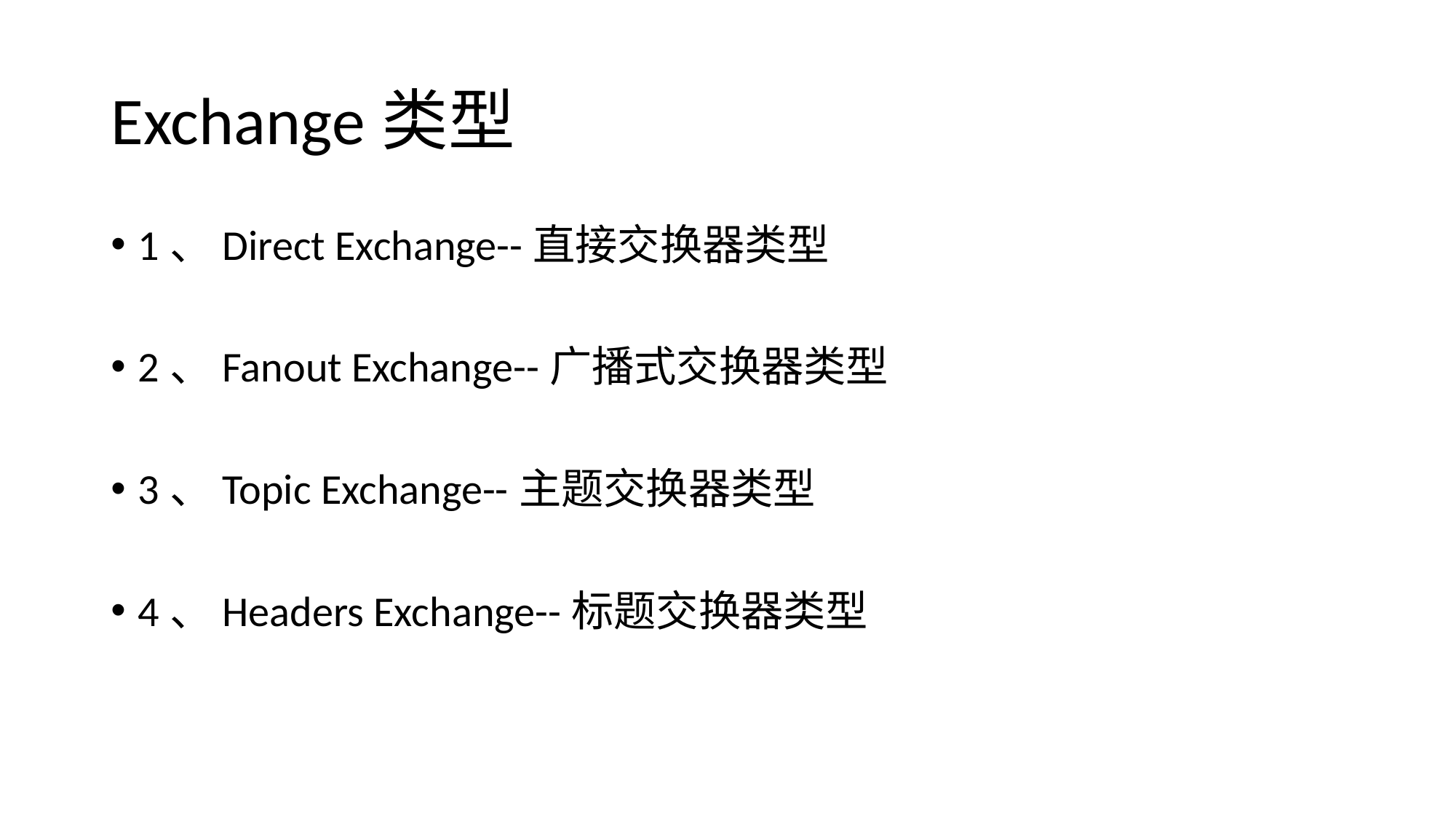

# Exchange类型
1、Direct Exchange--直接交换器类型

2、Fanout Exchange--广播式交换器类型

3、Topic Exchange--主题交换器类型

4、Headers Exchange--标题交换器类型